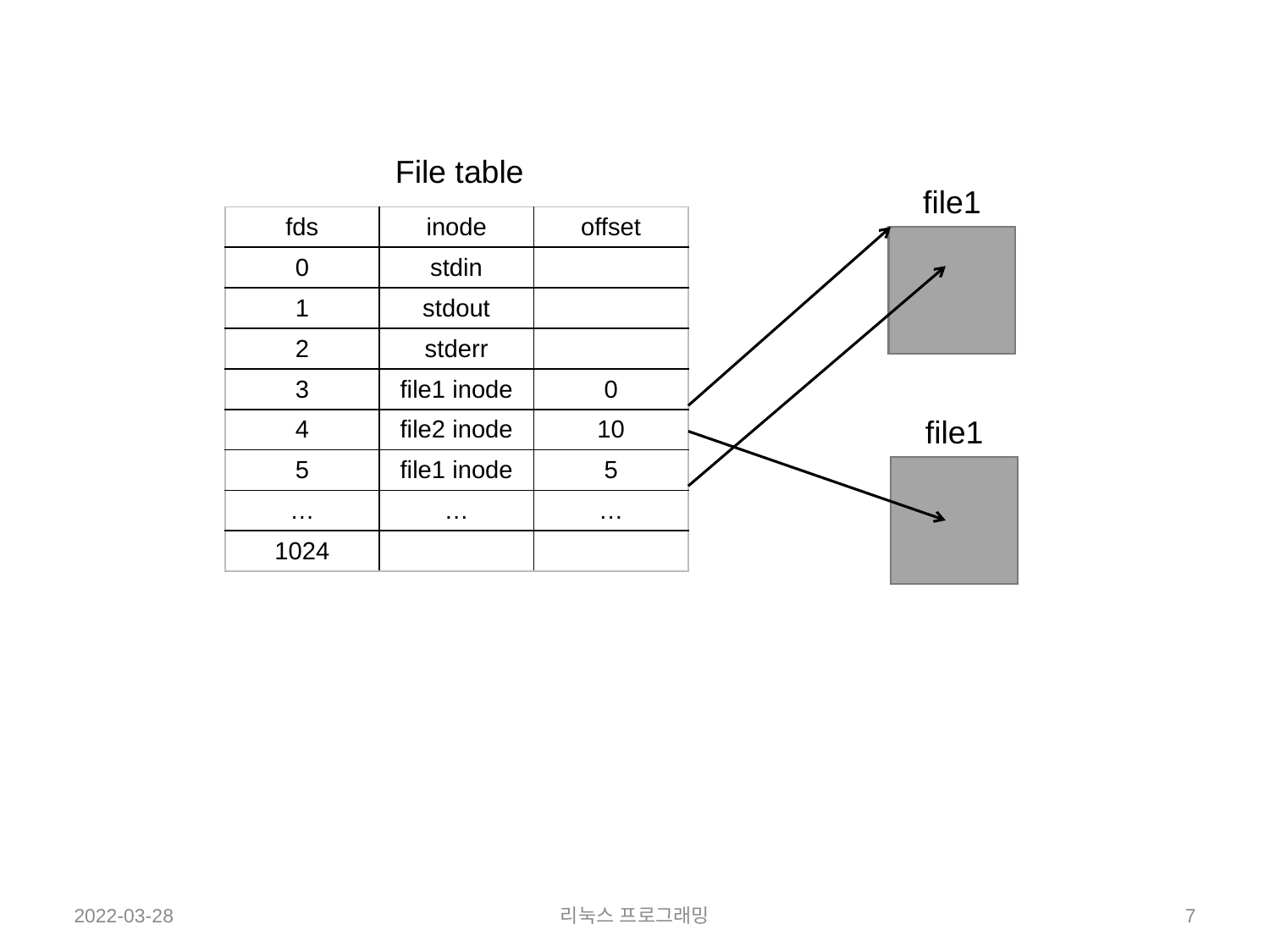

File table
file1
| fds | inode | offset |
| --- | --- | --- |
| 0 | stdin |  |
| 1 | stdout |  |
| 2 | stderr |  |
| 3 | file1 inode | 0 |
| 4 | file2 inode | 10 |
| 5 | file1 inode | 5 |
| … | … | … |
| 1024 |  |  |

file1

2022-03-28
리눅스 프로그래밍
7